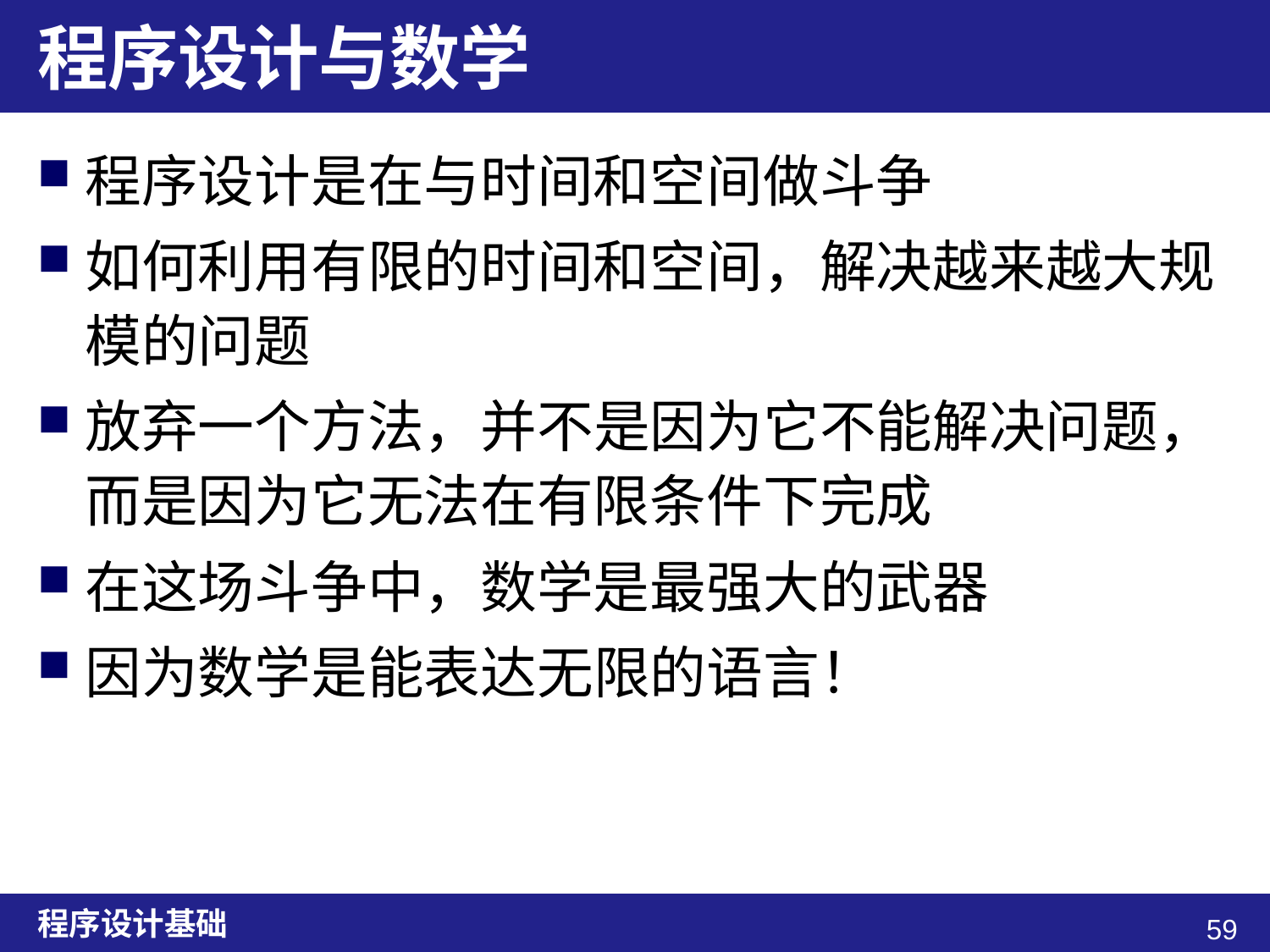

# 程序设计与数学
程序设计是在与时间和空间做斗争
如何利用有限的时间和空间，解决越来越大规模的问题
放弃一个方法，并不是因为它不能解决问题，而是因为它无法在有限条件下完成
在这场斗争中，数学是最强大的武器
因为数学是能表达无限的语言！